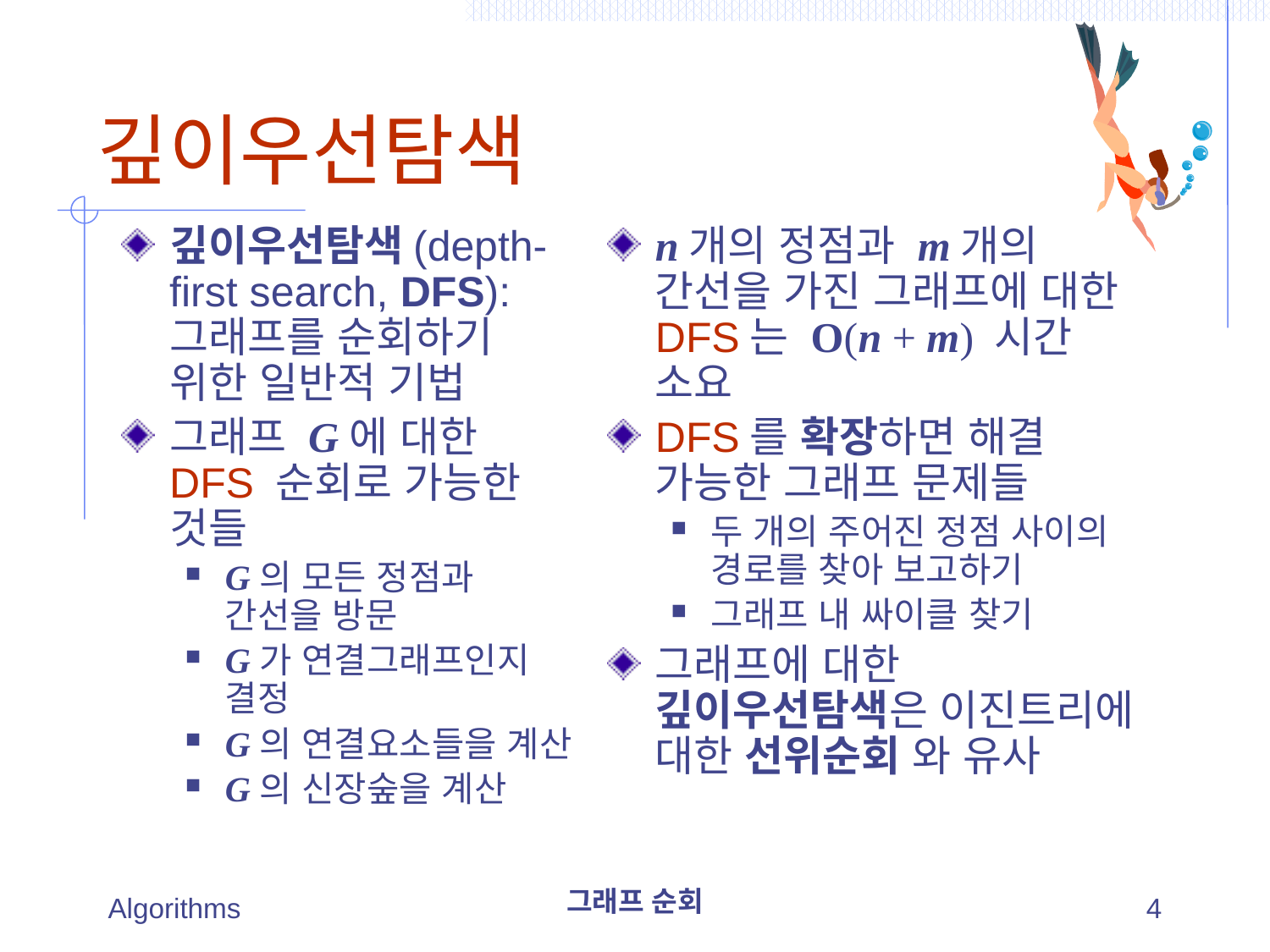

# 깊이우선탐색
깊이우선탐색(depth-first search, DFS): 그래프를 순회하기 위한 일반적 기법
그래프 G에 대한 DFS 순회로 가능한 것들
G의 모든 정점과 간선을 방문
G가 연결그래프인지 결정
G의 연결요소들을 계산
G의 신장숲을 계산
n개의 정점과 m개의 간선을 가진 그래프에 대한 DFS는 O(n + m) 시간 소요
DFS를 확장하면 해결 가능한 그래프 문제들
두 개의 주어진 정점 사이의 경로를 찾아 보고하기
그래프 내 싸이클 찾기
그래프에 대한 깊이우선탐색은 이진트리에 대한 선위순회 와 유사
Algorithms
그래프 순회
4